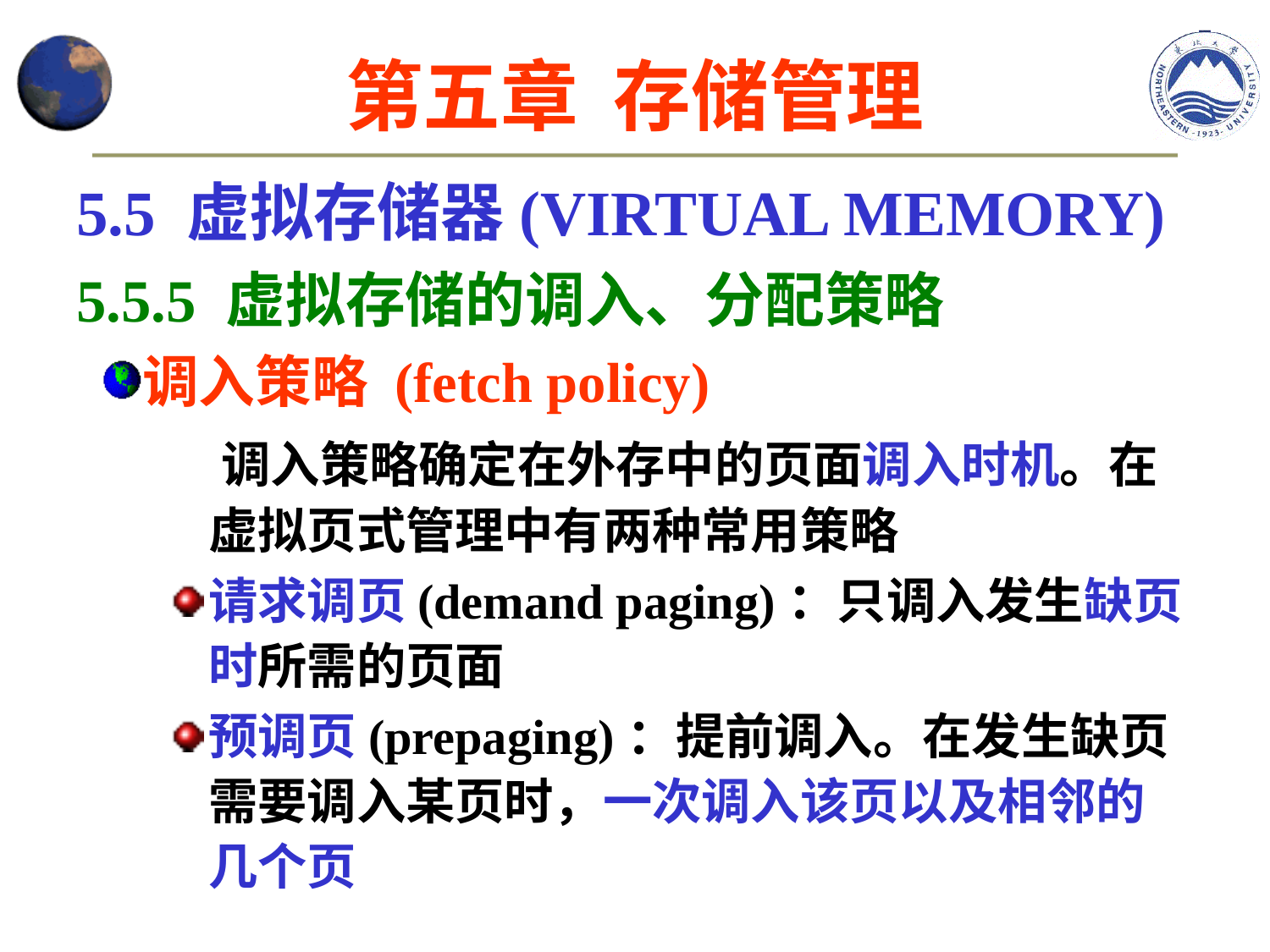

第五章  存储管理
5.5 虚拟存储器(VIRTUAL MEMORY)
5.5.5 虚拟存储的调入、分配策略
调入策略 (fetch policy)
   调入策略确定在外存中的页面调入时机。在虚拟页式管理中有两种常用策略
请求调页(demand paging)：只调入发生缺页时所需的页面
预调页(prepaging)：提前调入。在发生缺页需要调入某页时，一次调入该页以及相邻的几个页